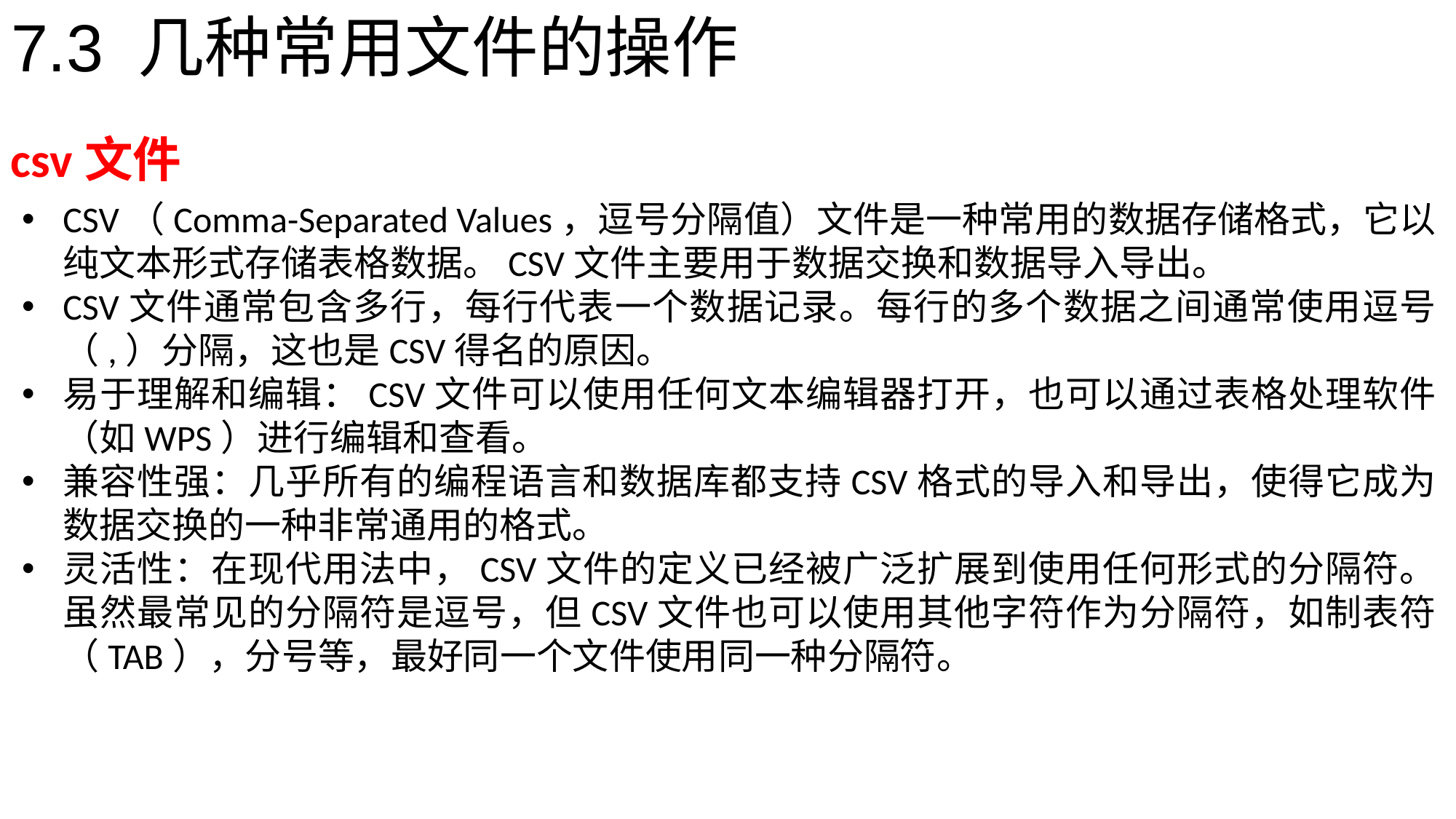

7.3 几种常用文件的操作
csv文件
CSV（Comma-Separated Values，逗号分隔值）文件是一种常用的数据存储格式，它以纯文本形式存储表格数据。CSV文件主要用于数据交换和数据导入导出。
CSV文件通常包含多行，每行代表一个数据记录。每行的多个数据之间通常使用逗号（,）分隔，这也是CSV得名的原因。
易于理解和编辑：CSV文件可以使用任何文本编辑器打开，也可以通过表格处理软件（如WPS）进行编辑和查看。
兼容性强：几乎所有的编程语言和数据库都支持CSV格式的导入和导出，使得它成为数据交换的一种非常通用的格式。
灵活性：在现代用法中，CSV文件的定义已经被广泛扩展到使用任何形式的分隔符。虽然最常见的分隔符是逗号，但CSV文件也可以使用其他字符作为分隔符，如制表符（TAB），分号等，最好同一个文件使用同一种分隔符。